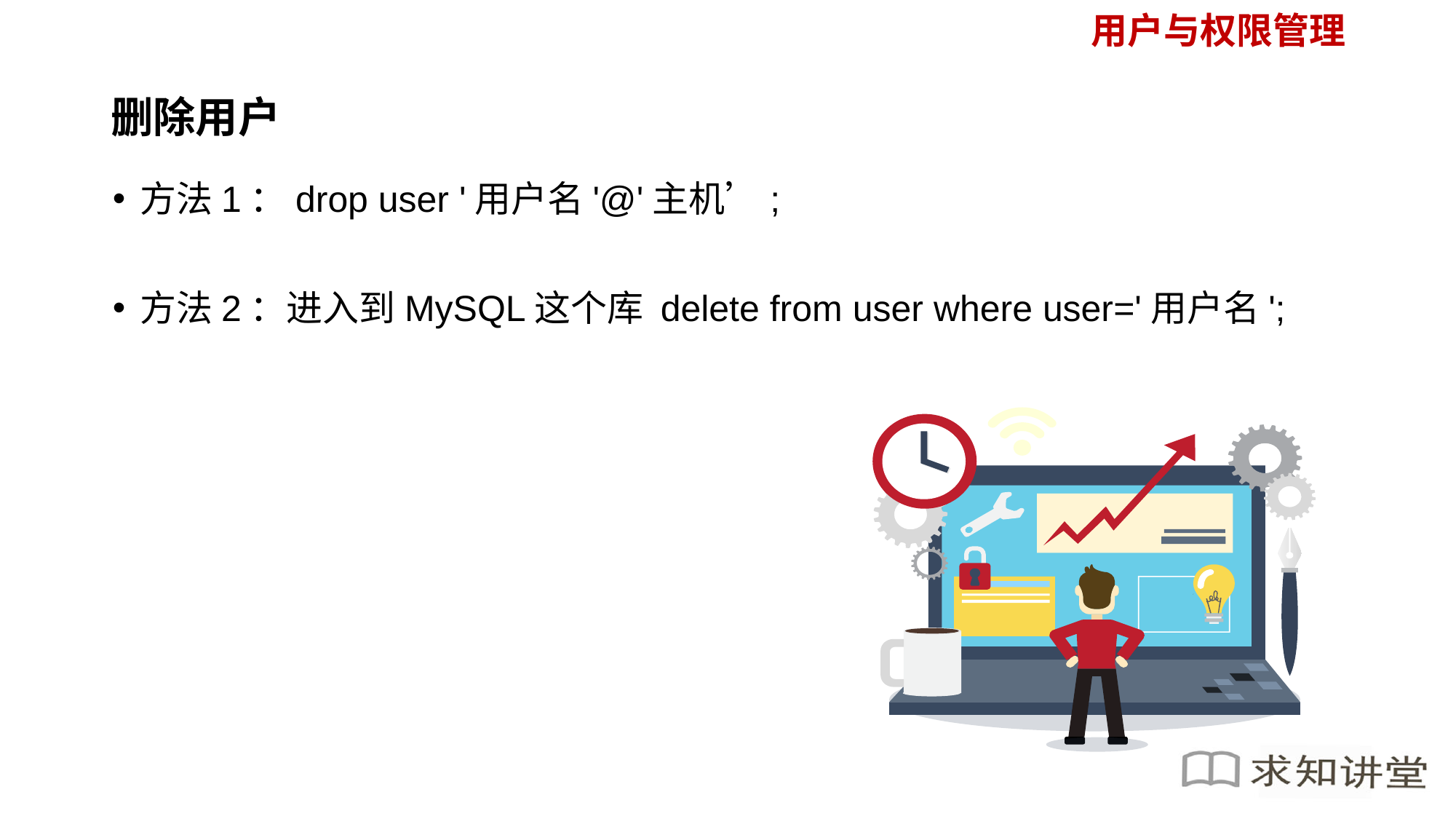

用户与权限管理
# 删除用户
方法1：drop user '用户名'@'主机’;

方法2：进入到MySQL这个库 delete from user where user='用户名';